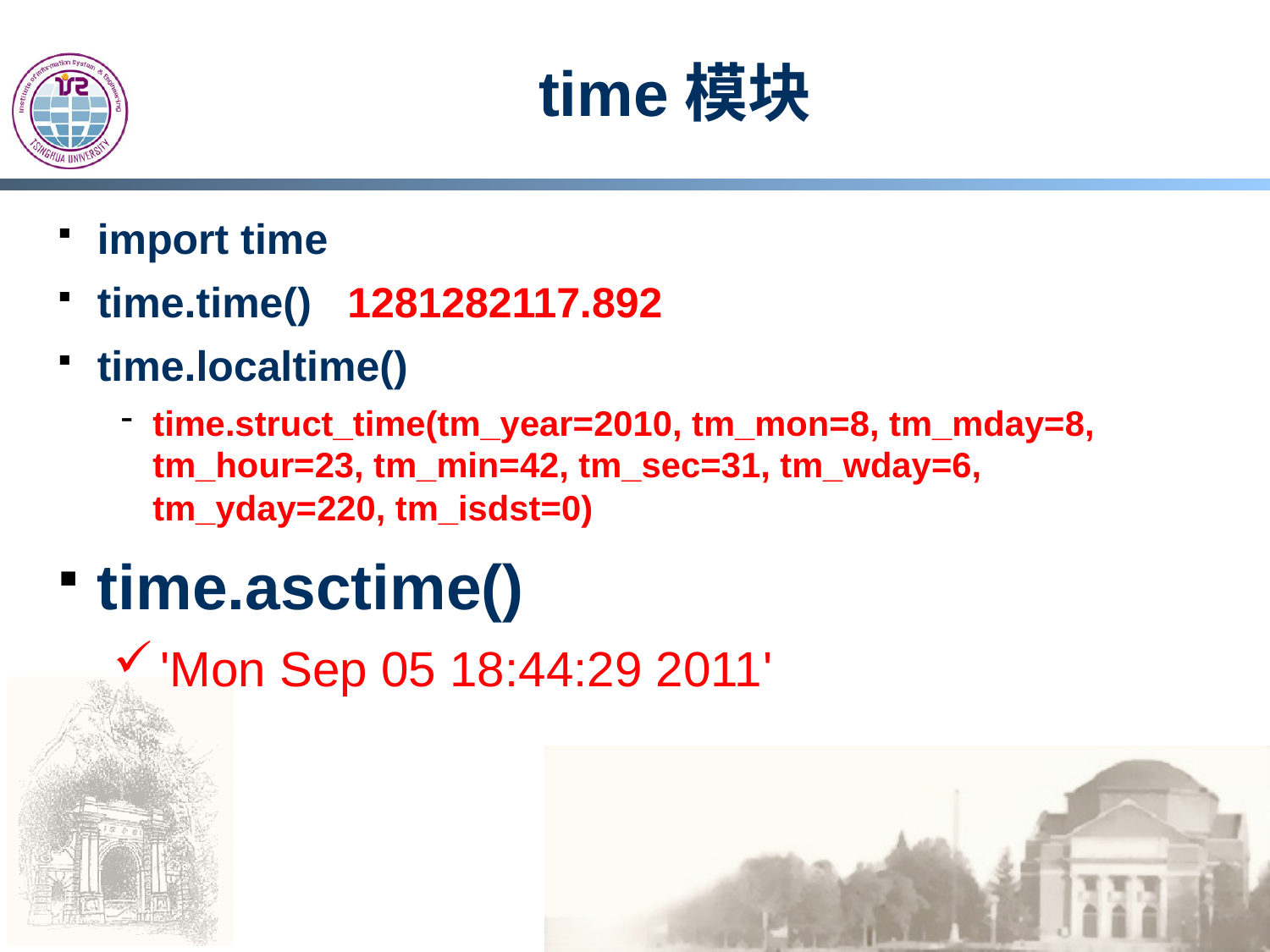

# time模块
import time
time.time()   1281282117.892
time.localtime()
time.struct_time(tm_year=2010, tm_mon=8, tm_mday=8, tm_hour=23, tm_min=42, tm_sec=31, tm_wday=6, tm_yday=220, tm_isdst=0)
time.asctime()
'Mon Sep 05 18:44:29 2011'